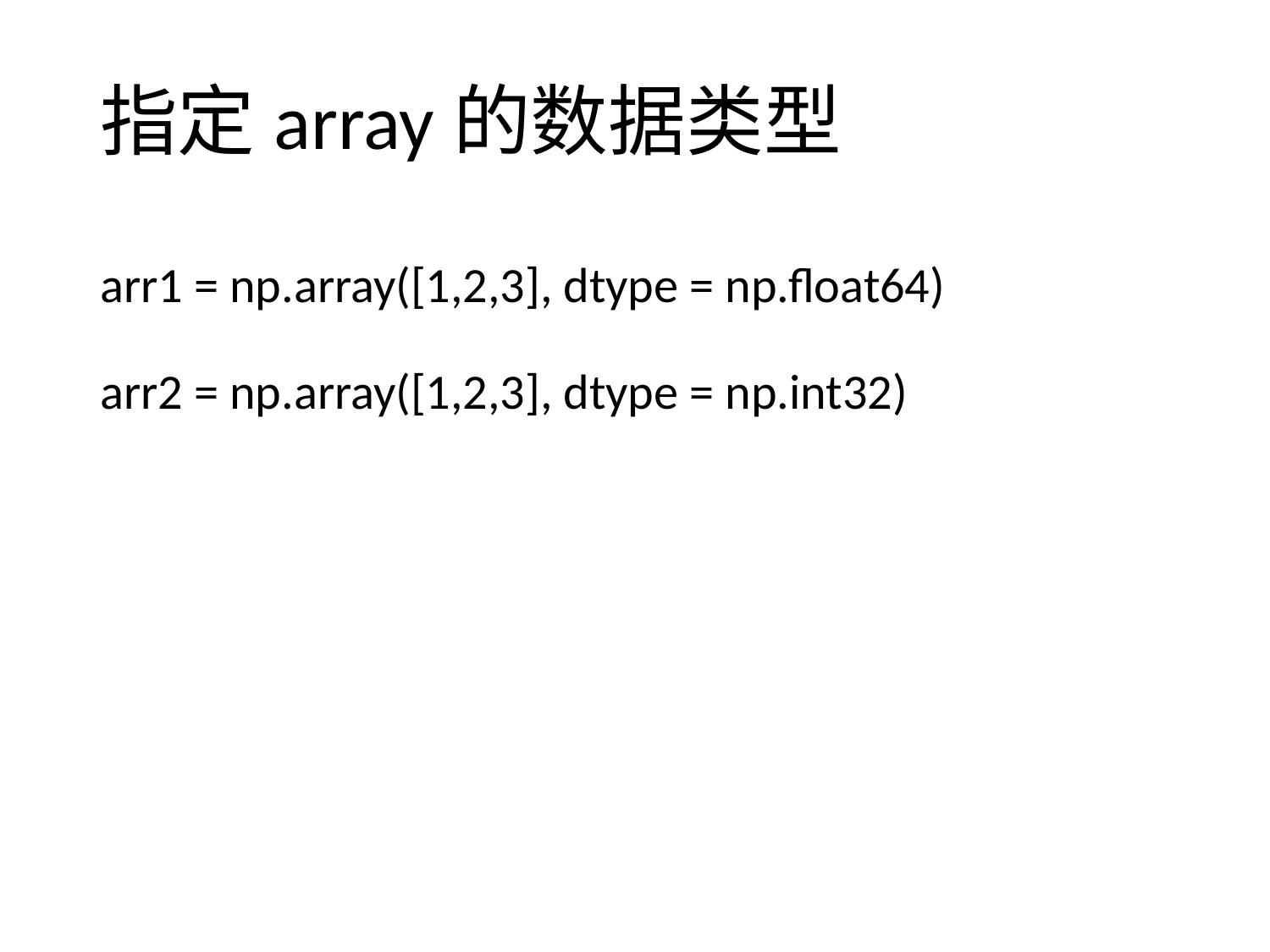

# 指定array的数据类型
arr1 = np.array([1,2,3], dtype = np.float64)
arr2 = np.array([1,2,3], dtype = np.int32)